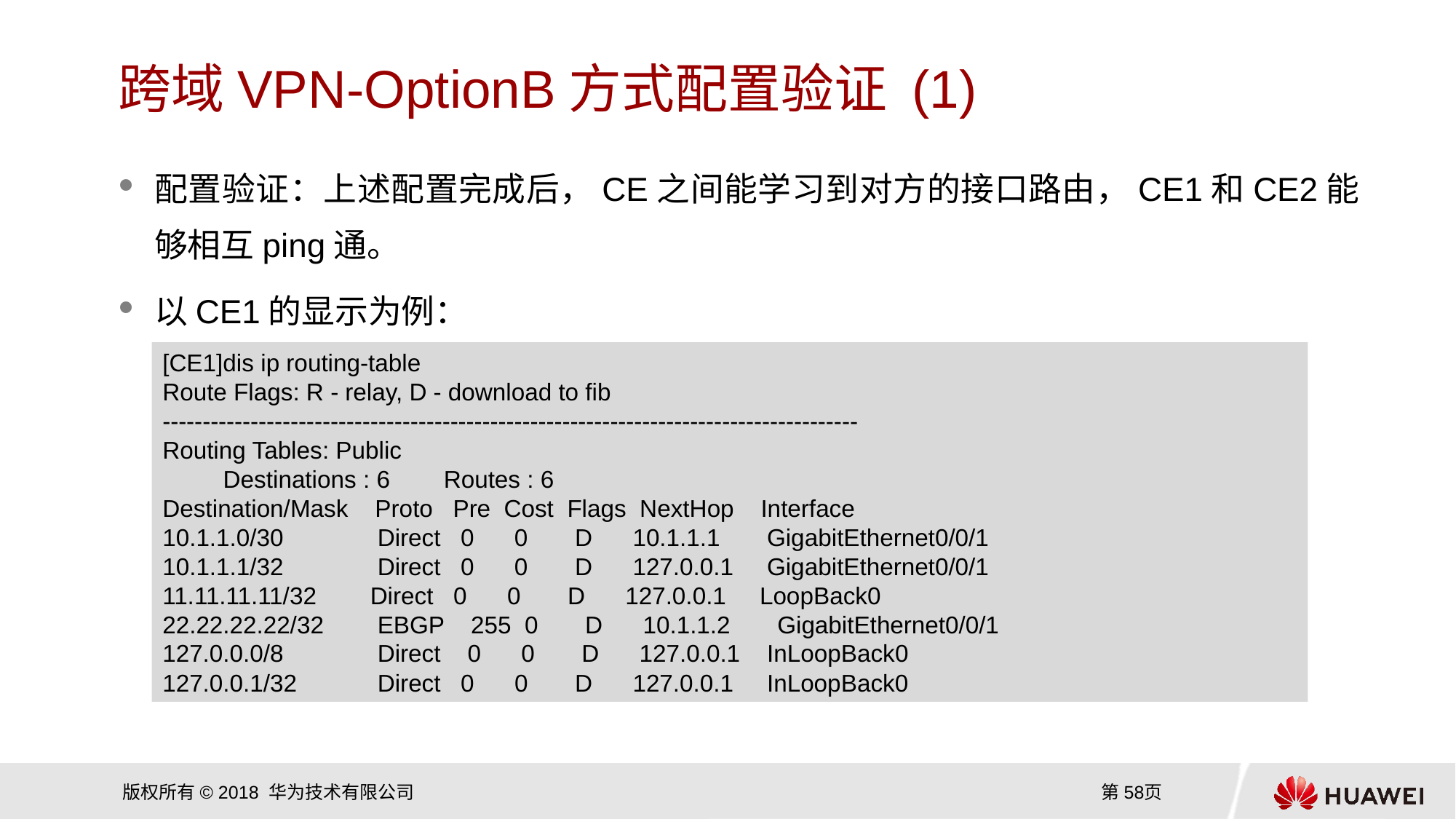

# 跨域VPN-OptionB方式配置验证 (1)
配置验证：上述配置完成后，CE之间能学习到对方的接口路由，CE1和CE2能够相互ping通。
以CE1的显示为例：

[CE1]dis ip routing-table
Route Flags: R - relay, D - download to fib
---------------------------------------------------------------------------------------
Routing Tables: Public
         Destinations : 6        Routes : 6
Destination/Mask    Proto   Pre  Cost  Flags  NextHop    Interface
10.1.1.0/30              Direct   0      0       D      10.1.1.1       GigabitEthernet0/0/1
10.1.1.1/32              Direct   0      0       D      127.0.0.1     GigabitEthernet0/0/1
11.11.11.11/32        Direct   0      0       D      127.0.0.1     LoopBack0
22.22.22.22/32        EBGP    255  0       D      10.1.1.2       GigabitEthernet0/0/1
127.0.0.0/8              Direct    0      0       D      127.0.0.1    InLoopBack0
127.0.0.1/32            Direct   0      0       D      127.0.0.1     InLoopBack0